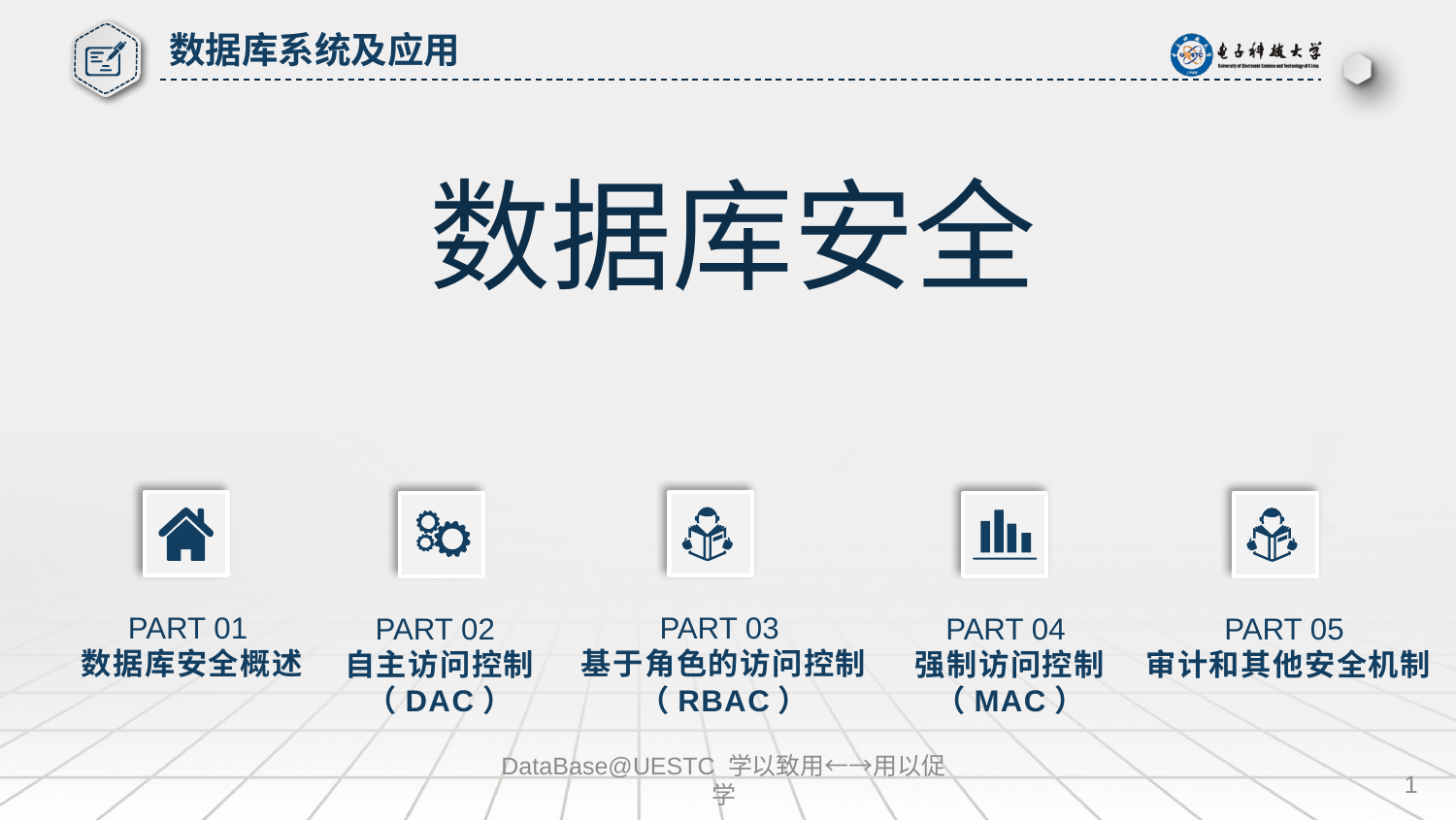

数据库系统及应用
数据库安全

PART 01
数据库安全概述
PART 03
基于角色的访问控制
（RBAC）
PART 02
自主访问控制
（DAC）
PART 04
强制访问控制
（MAC）
PART 05
审计和其他安全机制
DataBase@UESTC 学以致用←→用以促学
1